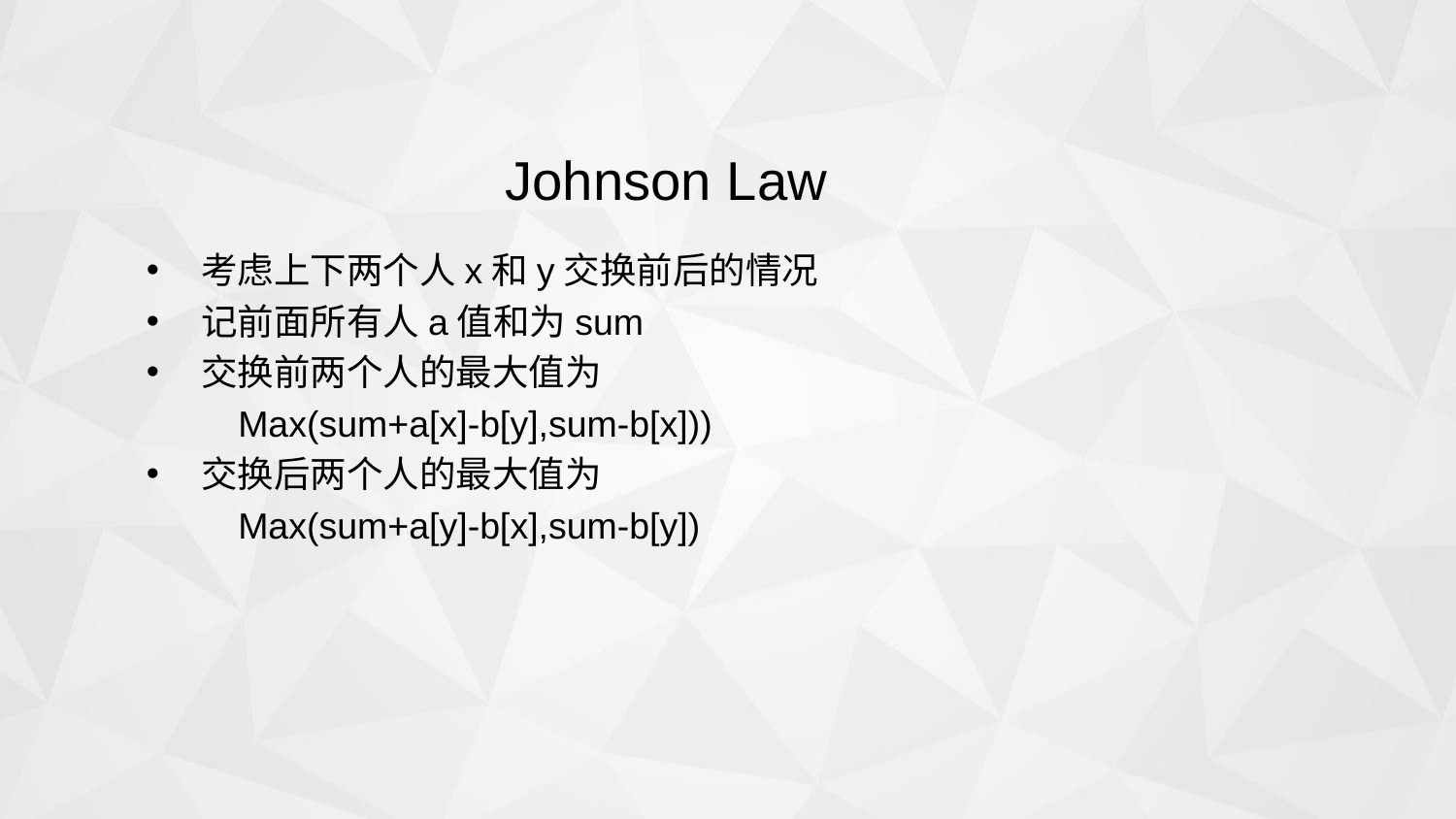

# Johnson Law
考虑上下两个人x和y交换前后的情况
记前面所有人a值和为sum
交换前两个人的最大值为
         Max(sum+a[x]-b[y],sum-b[x]))
交换后两个人的最大值为
         Max(sum+a[y]-b[x],sum-b[y])